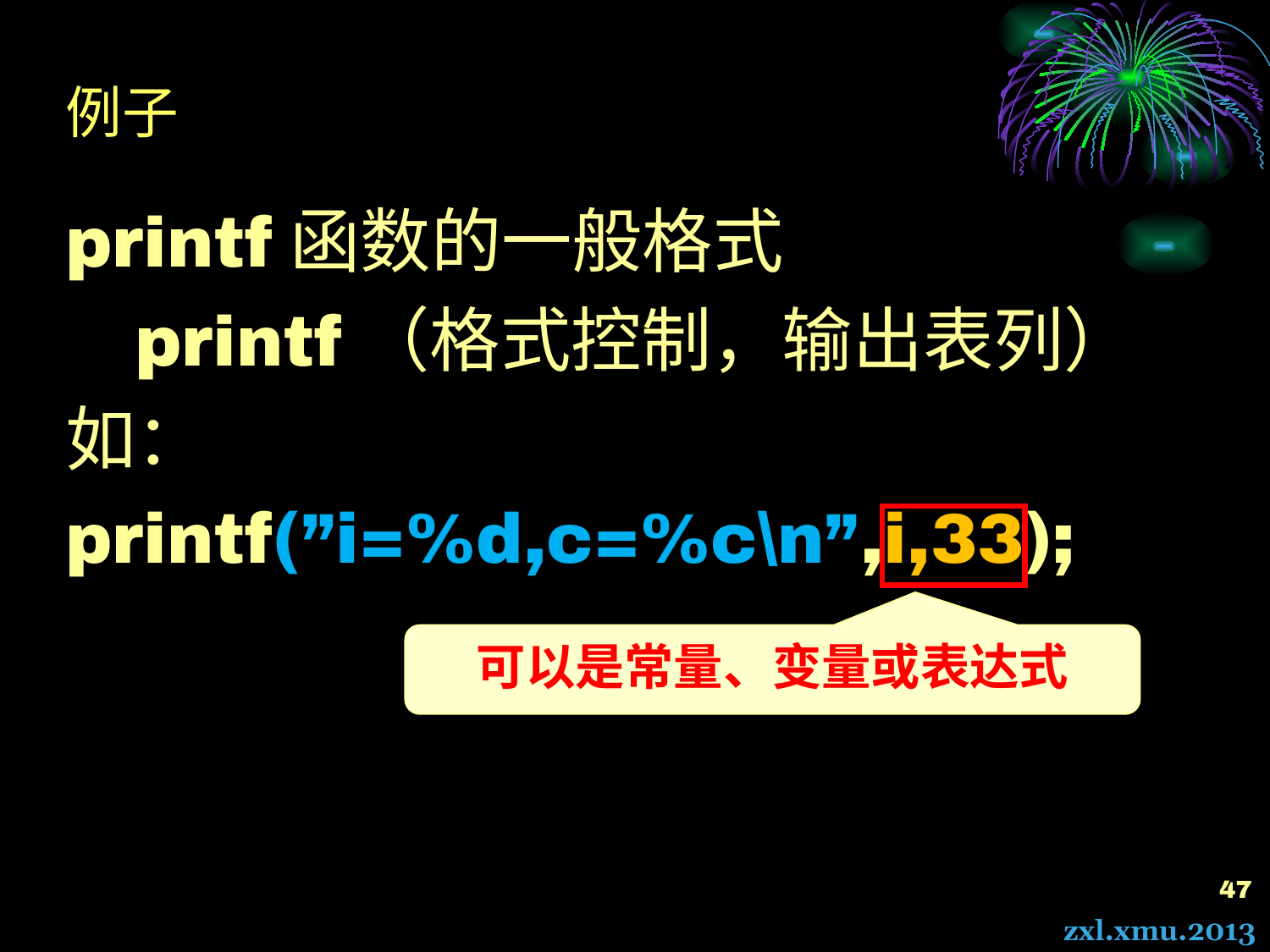

# 例子
printf函数的一般格式
printf（格式控制，输出表列）
如：
printf(”i=%d,c=%c\n”,i,33);

可以是常量、变量或表达式
47